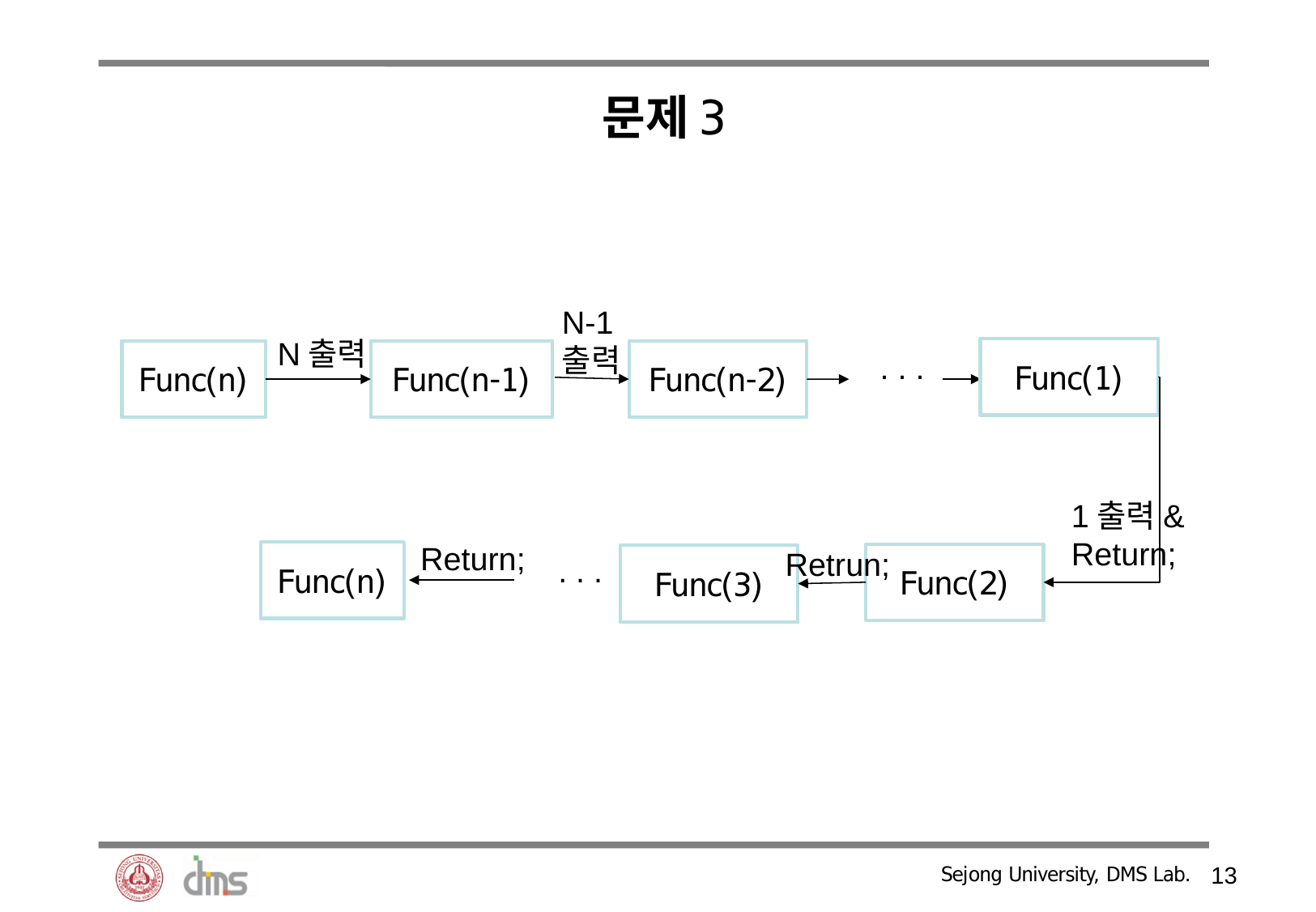

# 문제3
N-1
출력
N출력
Func(1)
Func(n)
Func(n-1)
Func(n-2)
. . .
1출력&
Return;

Return;
Retrun;
Func(n)
Func(2)
. . .
Func(3)
13